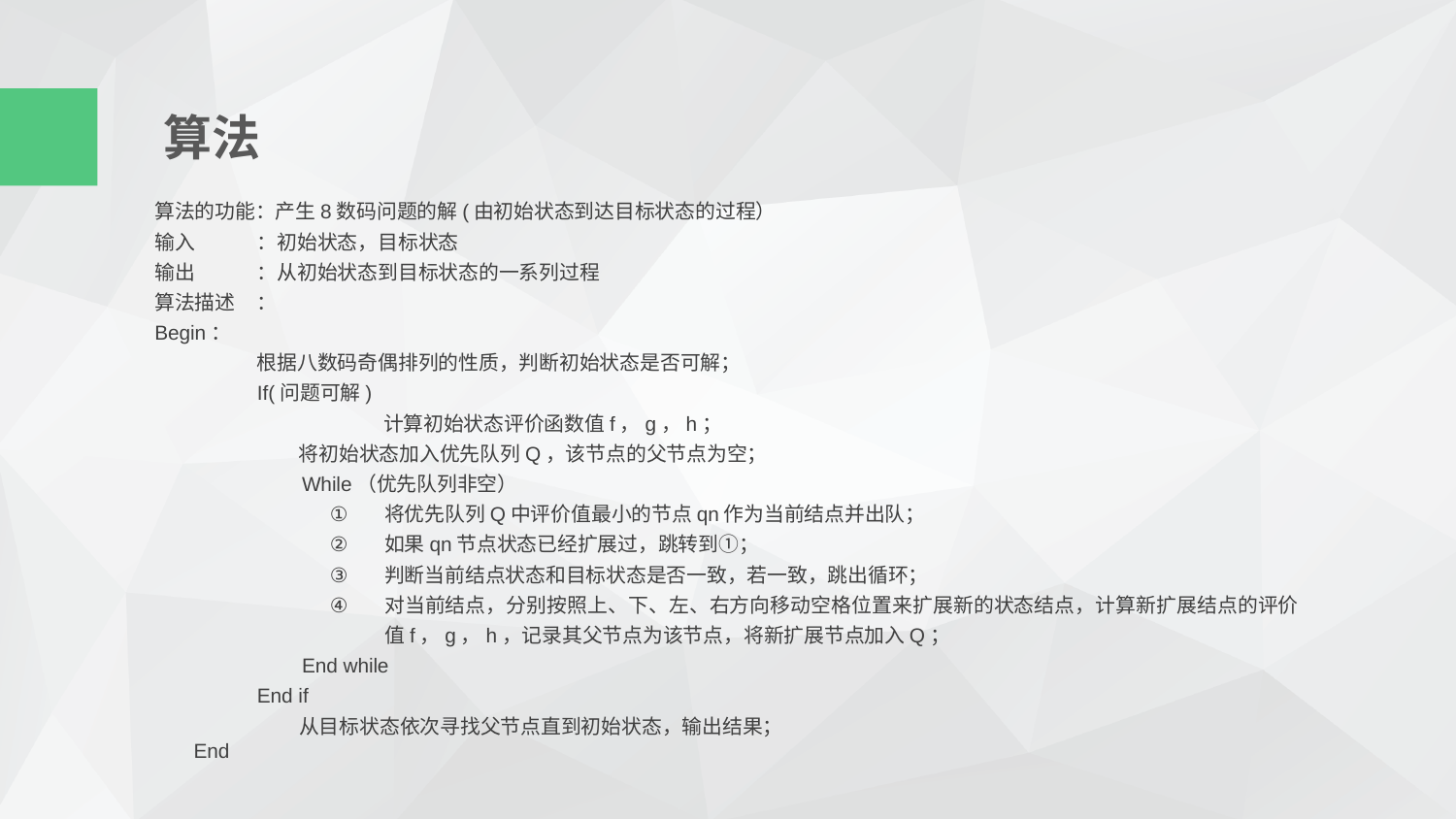

算法
算法的功能：产生8数码问题的解(由初始状态到达目标状态的过程）
输入	：初始状态，目标状态
输出	：从初始状态到目标状态的一系列过程
算法描述	：
Begin：
	根据八数码奇偶排列的性质，判断初始状态是否可解；
	If(问题可解)
	        计算初始状态评价函数值f，g，h；
	        将初始状态加入优先队列Q，该节点的父节点为空；
	        While（优先队列非空）
将优先队列Q中评价值最小的节点qn作为当前结点并出队；
如果qn节点状态已经扩展过，跳转到①；
判断当前结点状态和目标状态是否一致，若一致，跳出循环；
对当前结点，分别按照上、下、左、右方向移动空格位置来扩展新的状态结点，计算新扩展结点的评价值f，g，h，记录其父节点为该节点，将新扩展节点加入Q；
	        End while
	End if
	从目标状态依次寻找父节点直到初始状态，输出结果；
       End